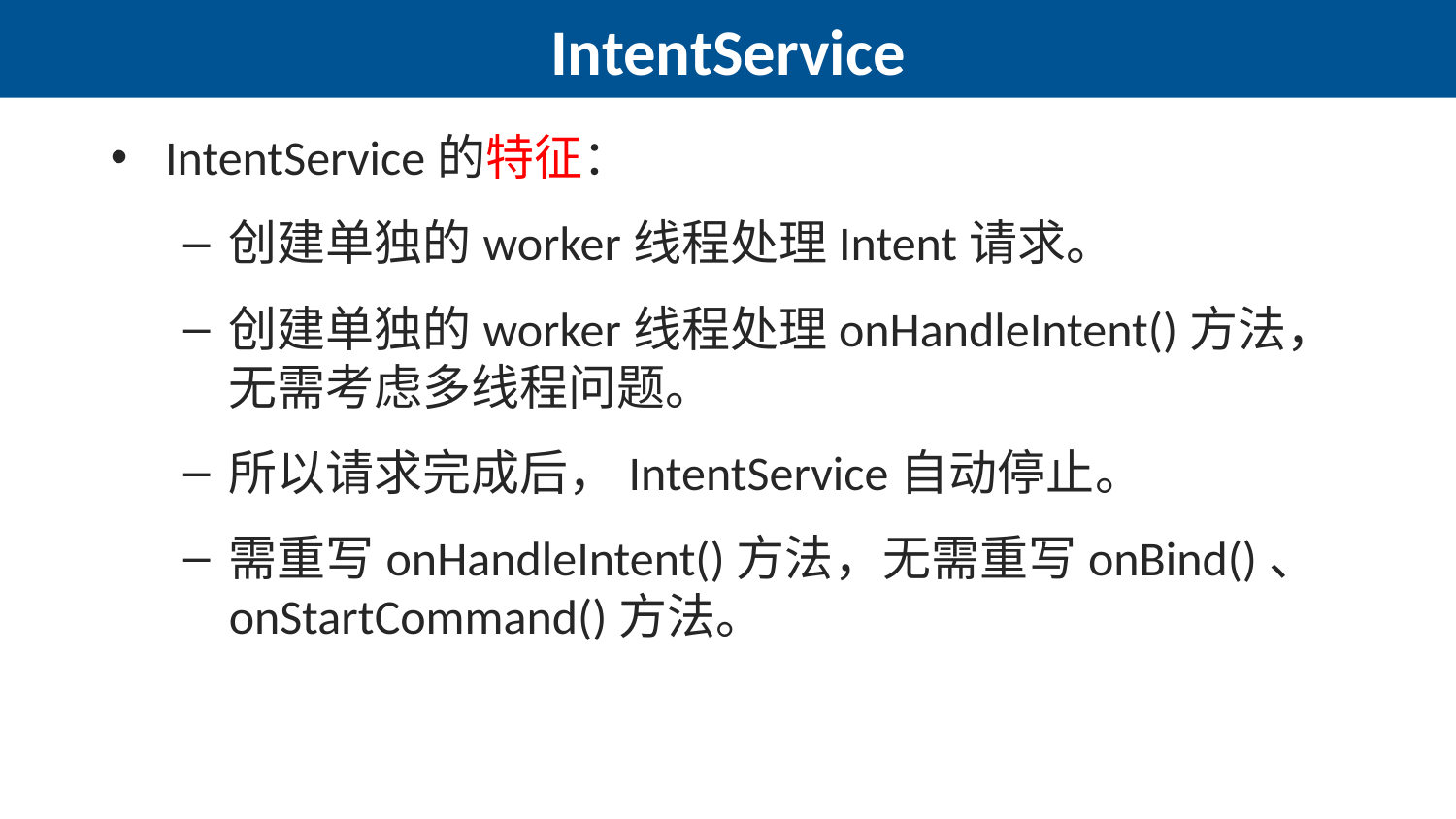

# IntentService
IntentService的特征：
创建单独的worker线程处理Intent请求。
创建单独的worker线程处理onHandleIntent()方法，无需考虑多线程问题。
所以请求完成后，IntentService自动停止。
需重写onHandleIntent()方法，无需重写onBind()、onStartCommand()方法。